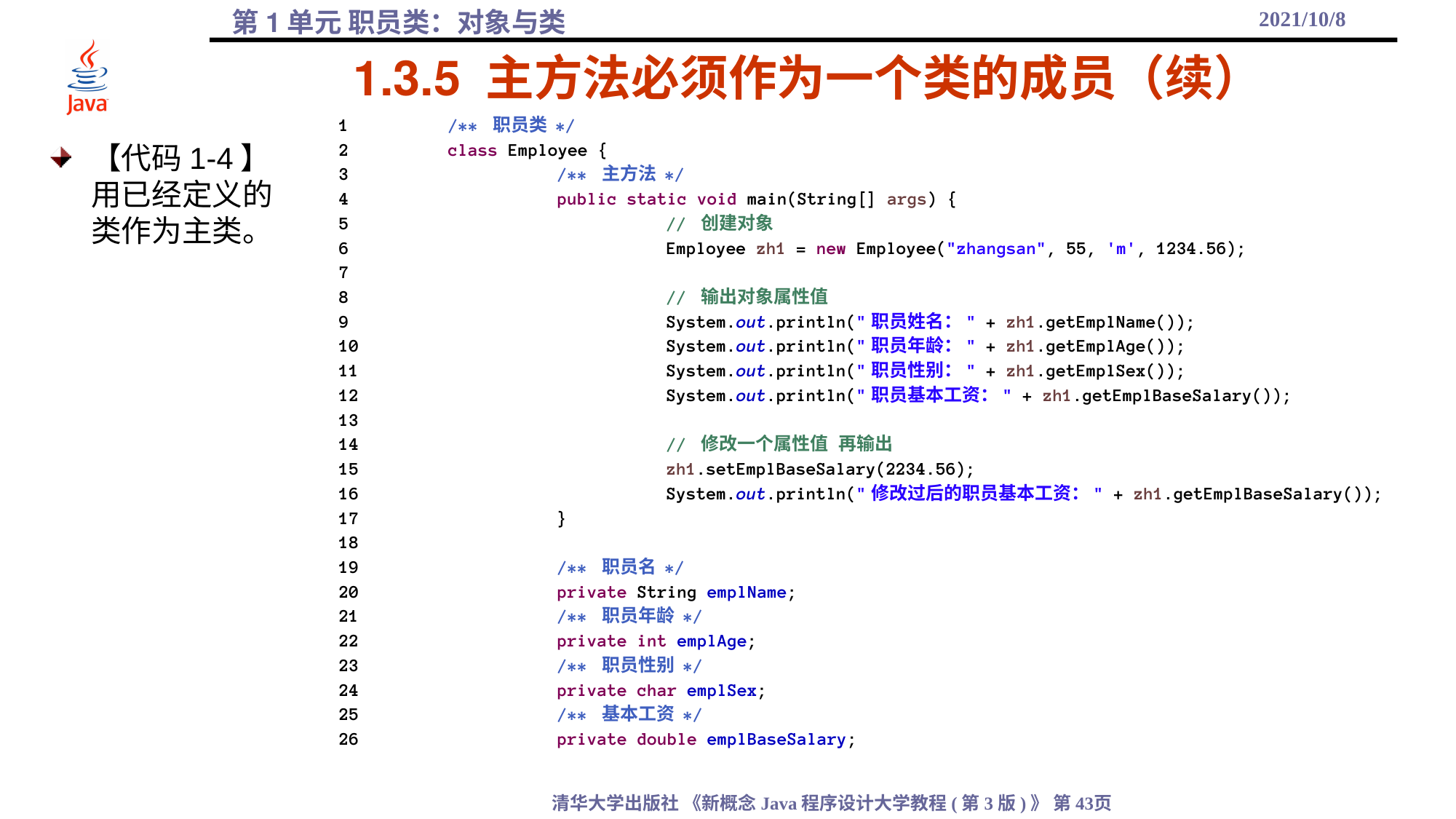

2021/10/8
# 1.3.5 主方法必须作为一个类的成员（续）
1	/** 职员类 */
2	class Employee {
3		/** 主方法 */
4		public static void main(String[] args) {
5			// 创建对象
6			Employee zh1 = new Employee("zhangsan", 55, 'm', 1234.56);
7
8			// 输出对象属性值
9			System.out.println("职员姓名：" + zh1.getEmplName());
10			System.out.println("职员年龄：" + zh1.getEmplAge());
11			System.out.println("职员性别：" + zh1.getEmplSex());
12			System.out.println("职员基本工资：" + zh1.getEmplBaseSalary());
13
14			// 修改一个属性值 再输出
15			zh1.setEmplBaseSalary(2234.56);
16			System.out.println("修改过后的职员基本工资：" + zh1.getEmplBaseSalary());
17		}
18
19		/** 职员名 */
20		private String emplName;
21		/** 职员年龄 */
22		private int emplAge;
23		/** 职员性别 */
24		private char emplSex;
25		/** 基本工资 */
26		private double emplBaseSalary;
【代码1-4】 用已经定义的类作为主类。